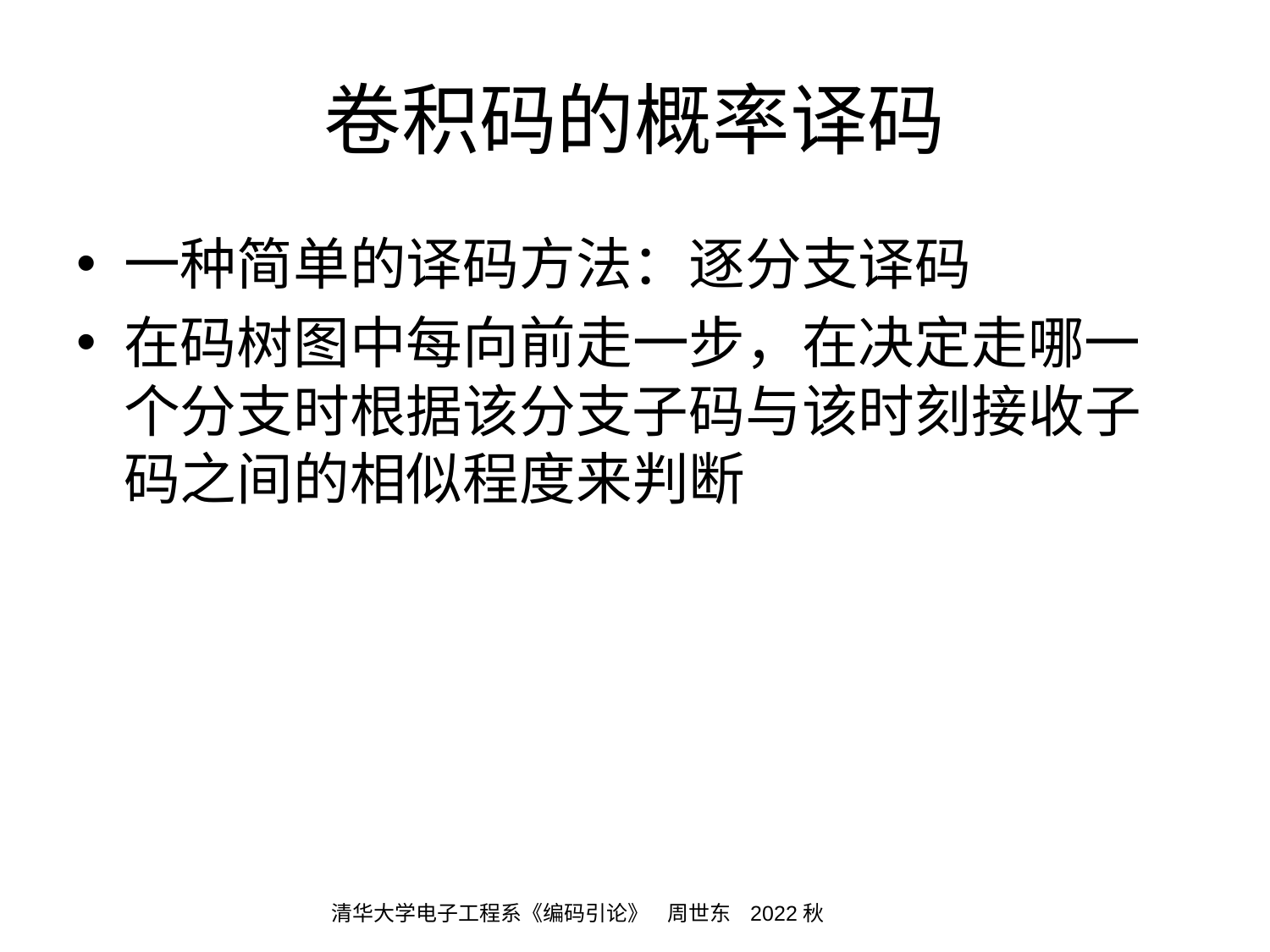

# 卷积码的概率译码
一种简单的译码方法：逐分支译码
在码树图中每向前走一步，在决定走哪一个分支时根据该分支子码与该时刻接收子码之间的相似程度来判断